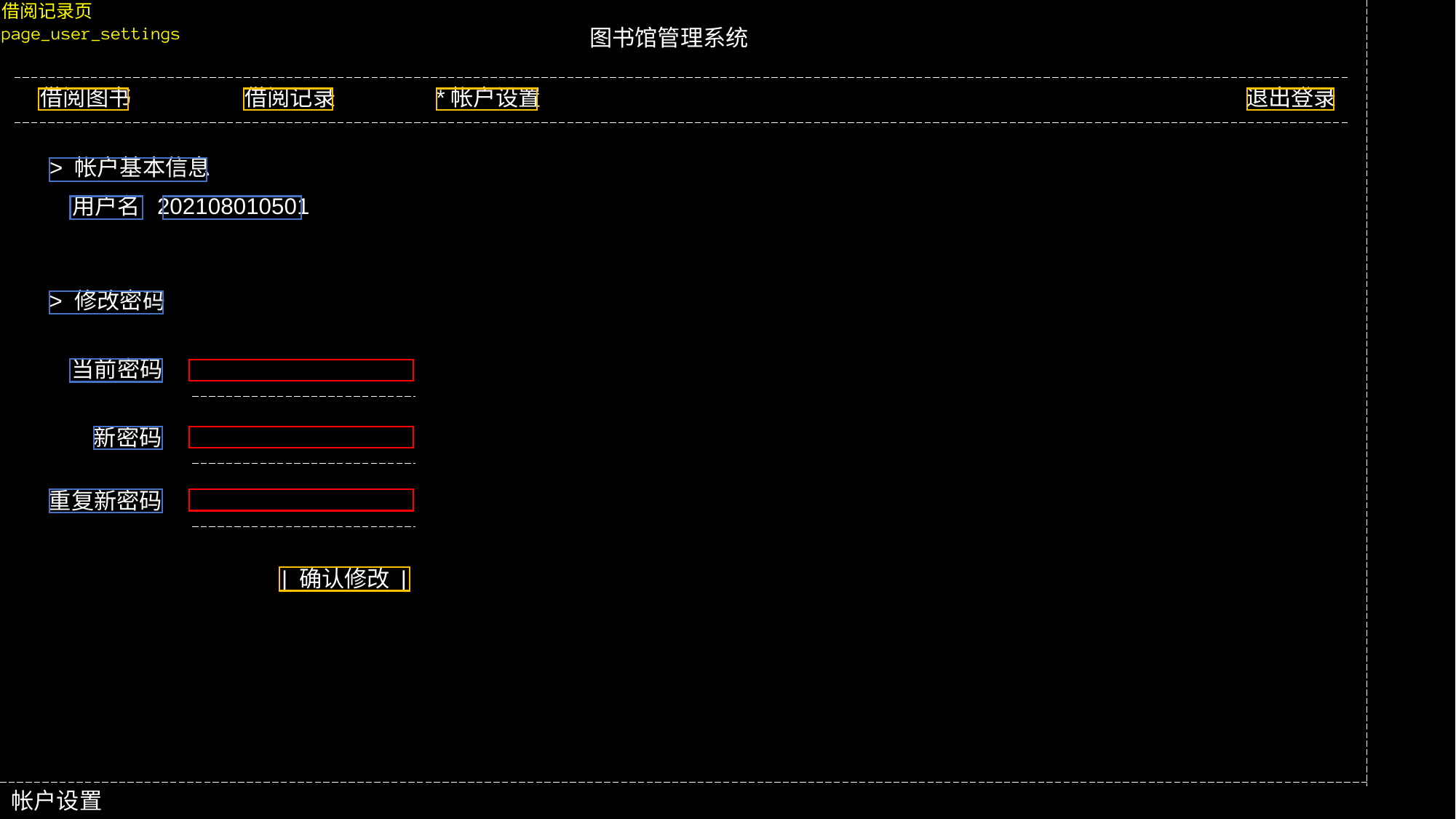

借阅记录页
page_user_settings
图书馆管理系统
借阅记录
*帐户设置
退出登录
借阅图书

> 帐户基本信息

用户名
202108010501

> 修改密码

当前密码

新密码

重复新密码

| 确认修改 |

帐户设置